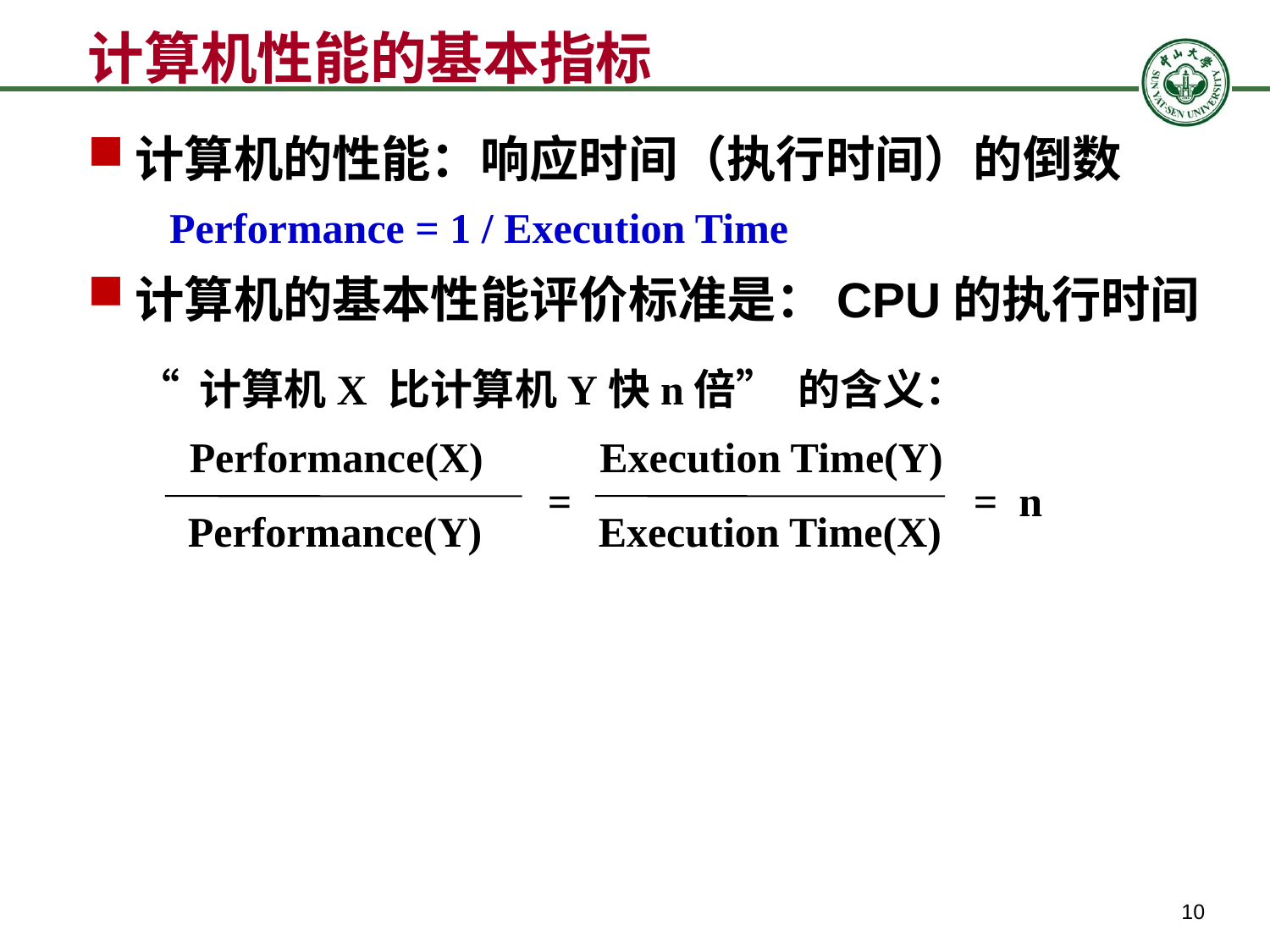

# 计算机性能的基本指标
计算机的性能：响应时间（执行时间）的倒数
	    Performance = 1 / Execution Time
计算机的基本性能评价标准是：CPU的执行时间
“ 计算机X 比计算机Y快n倍”  的含义：
	 Performance(X)           Execution Time(Y)
	                                   =                                      =  n
	 Performance(Y)           Execution Time(X)